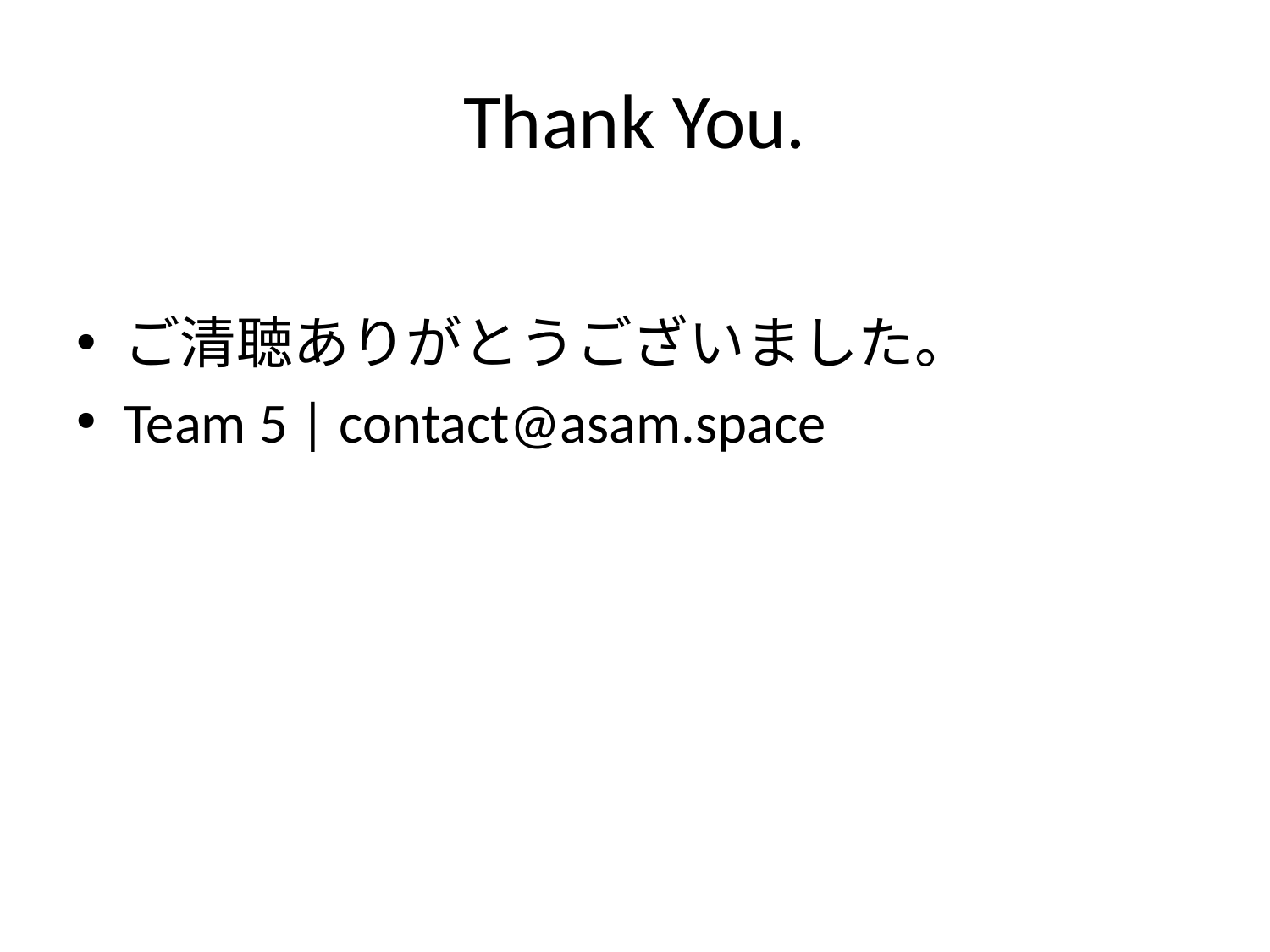

# Thank You.

ご清聴ありがとうございました。
Team 5 | contact@asam.space